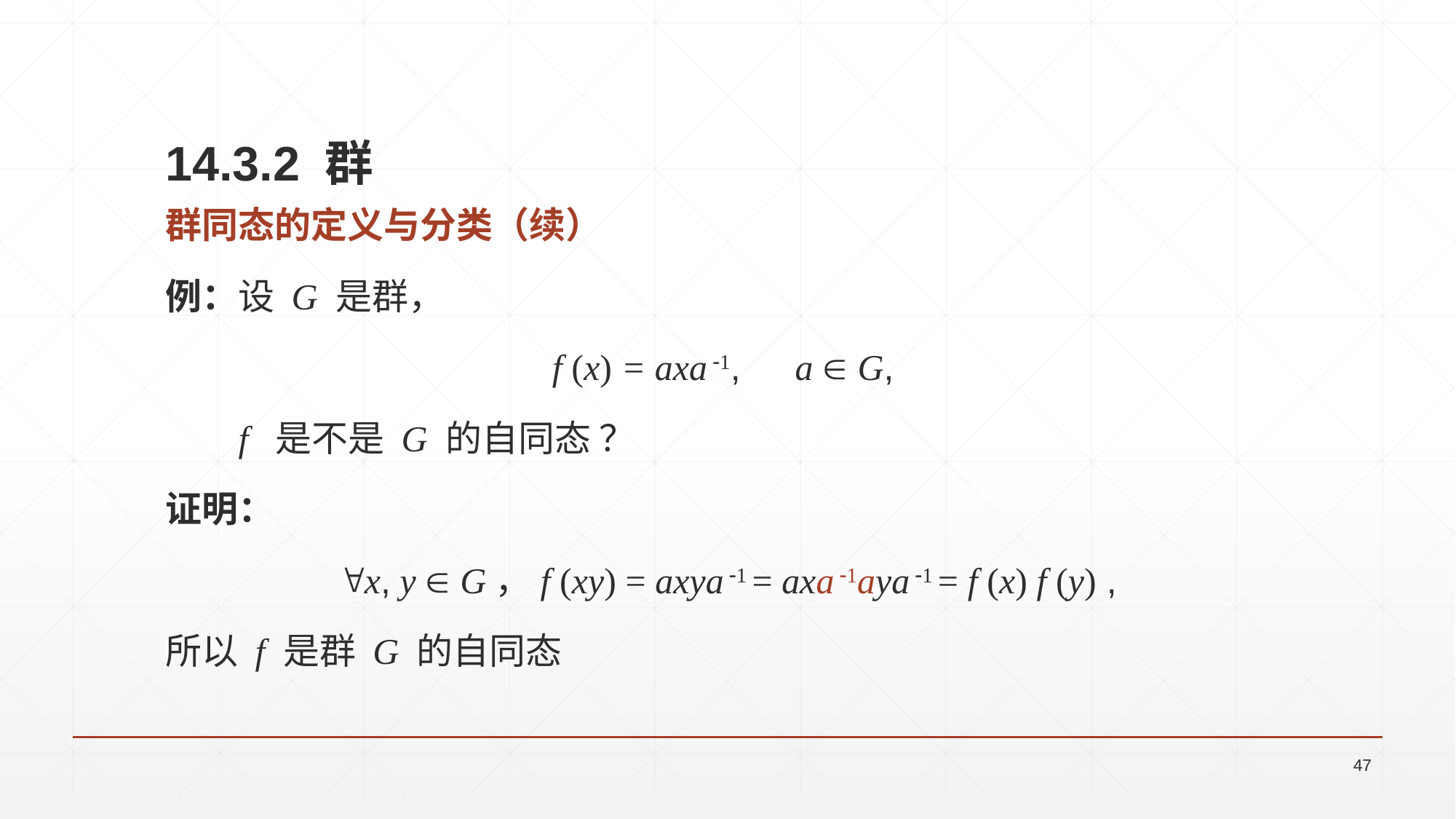

14.3.2 群
群同态的定义与分类（续）
例：设 G 是群，
f (x) = axa −1,      a ∈ G,
        f  是不是 G 的自同态 ？
证明：
∀x, y ∈ G，f (xy) = axya −1 = axa −1aya −1 = f (x) f (y) ,
所以 f 是群 G 的自同态
47